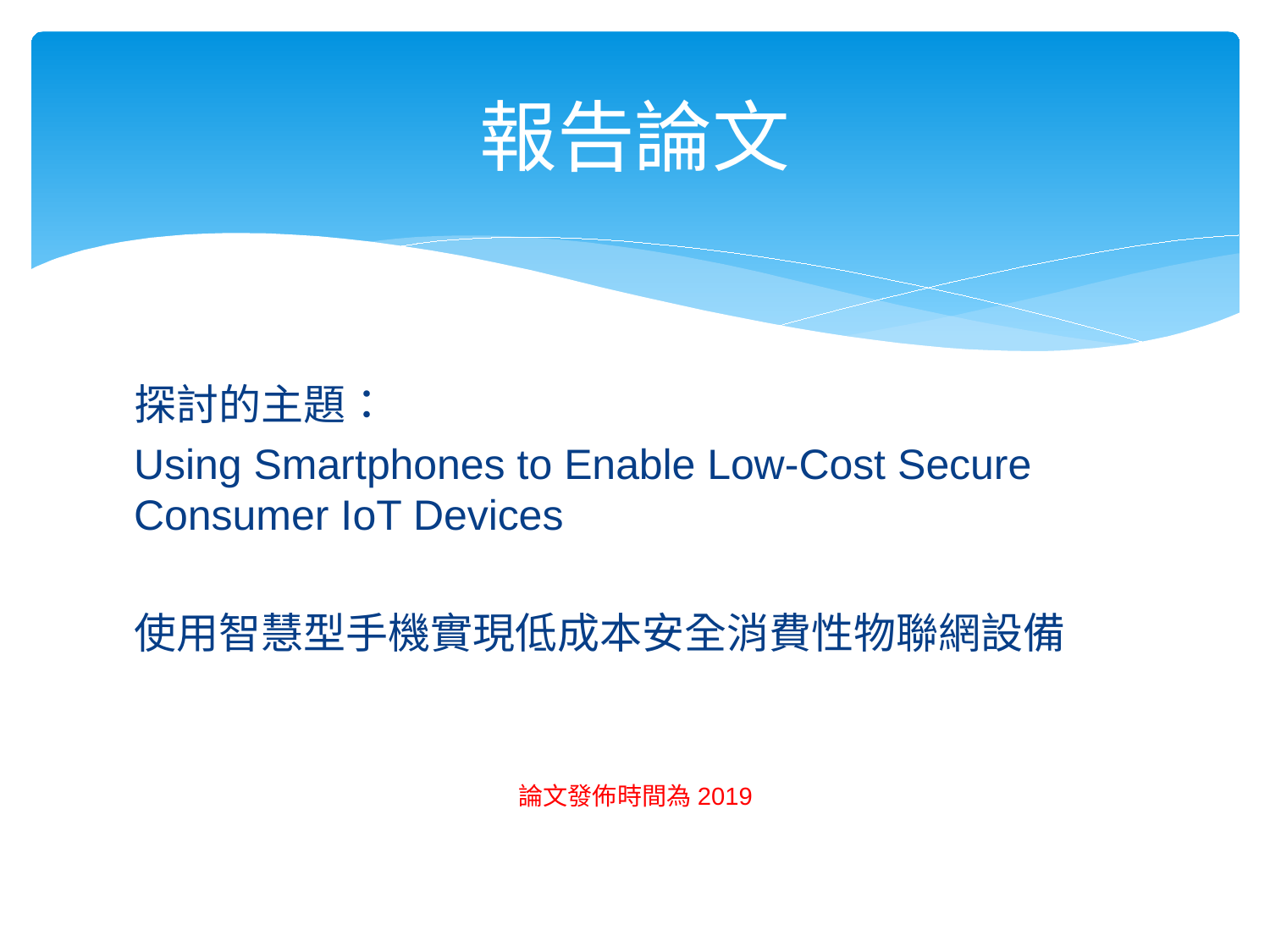

# 報告論文
探討的主題：
Using Smartphones to Enable Low-Cost Secure Consumer IoT Devices

使用智慧型手機實現低成本安全消費性物聯網設備

論文發佈時間為2019